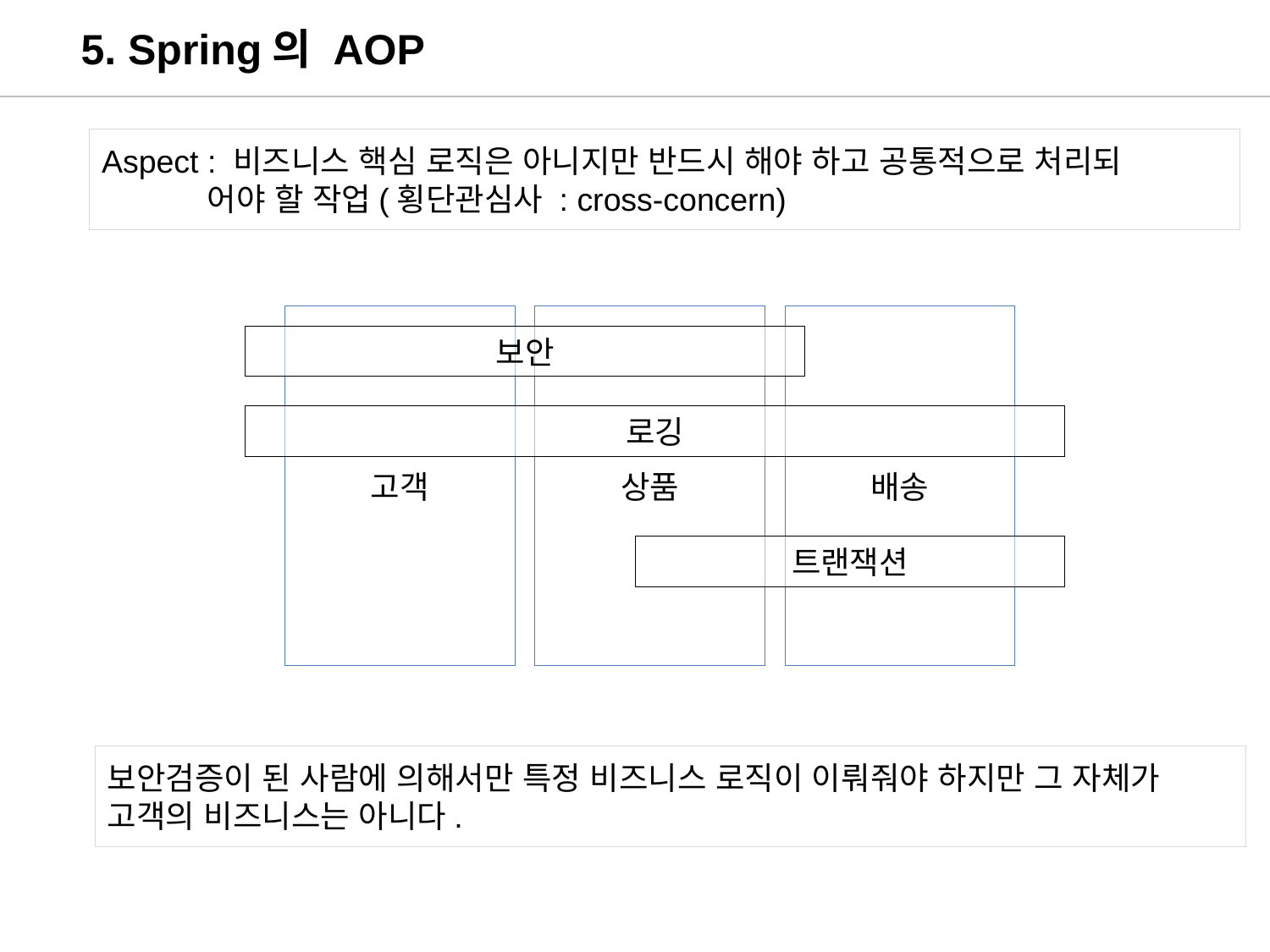

5. Spring의 AOP
Aspect : 비즈니스 핵심 로직은 아니지만 반드시 해야 하고 공통적으로 처리되
           어야 할 작업(횡단관심사 : cross-concern)
고객
상품
배송
보안
로깅
트랜잭션
보안검증이 된 사람에 의해서만 특정 비즈니스 로직이 이뤄줘야 하지만 그 자체가 고객의 비즈니스는 아니다.